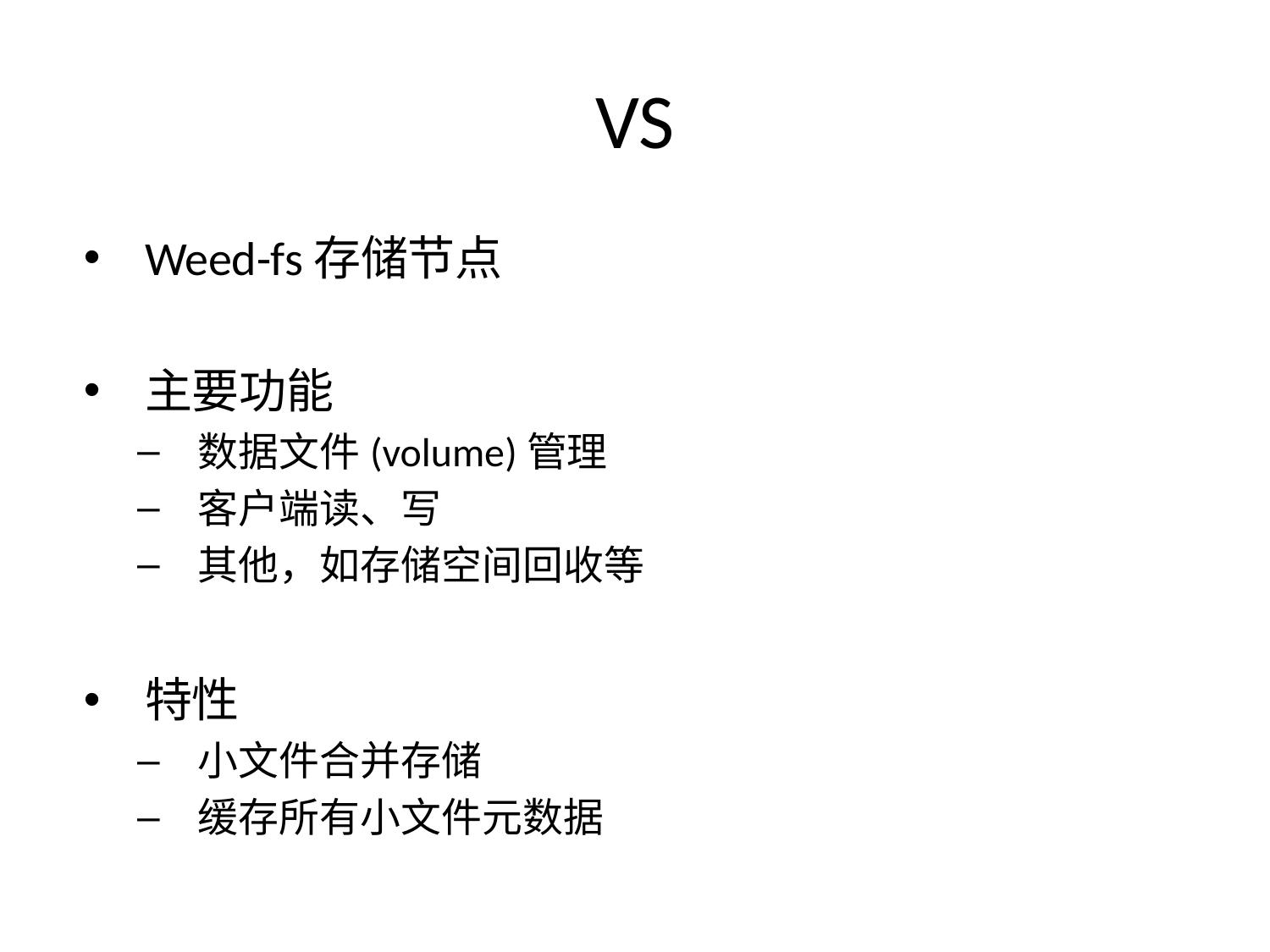

# VS
Weed-fs存储节点

主要功能
数据文件(volume)管理
客户端读、写
其他，如存储空间回收等

特性
小文件合并存储
缓存所有小文件元数据